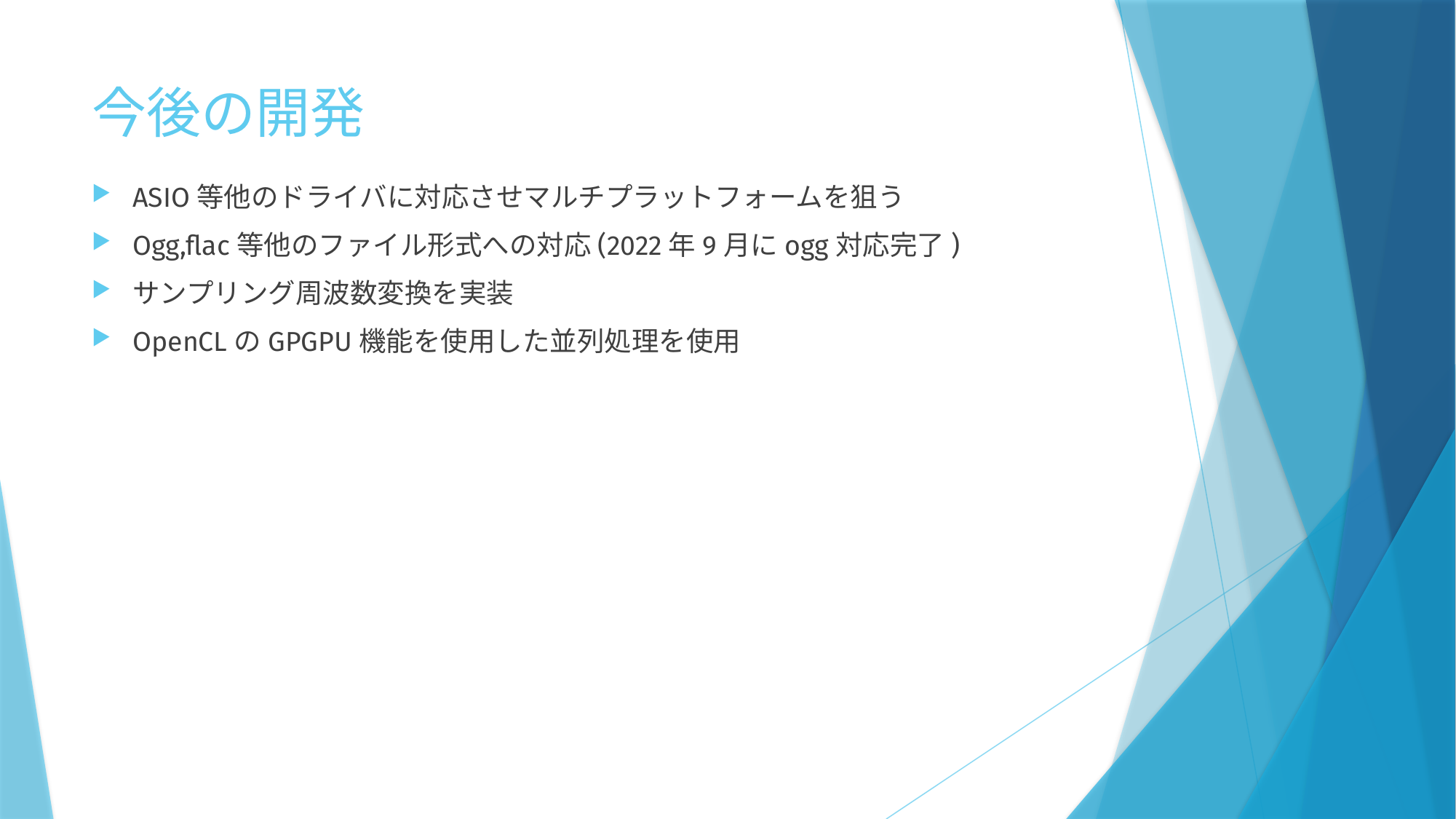

# 今後の開発
ASIO等他のドライバに対応させマルチプラットフォームを狙う
Ogg,flac等他のファイル形式への対応(2022年9月にogg対応完了)
サンプリング周波数変換を実装
OpenCLのGPGPU機能を使用した並列処理を使用